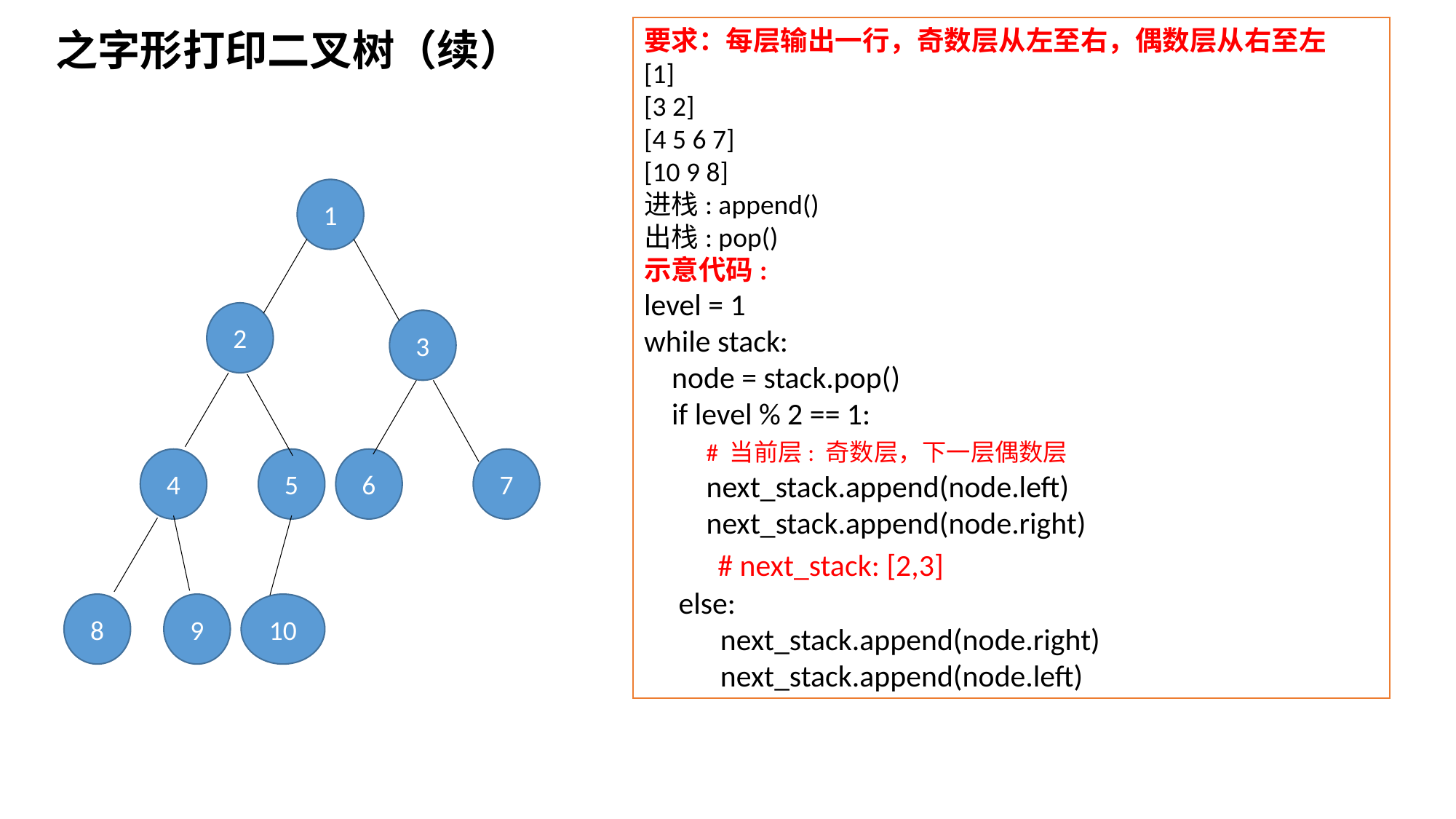

之字形打印二叉树（续）
要求：每层输出一行，奇数层从左至右，偶数层从右至左
[1]
[3 2]
[4 5 6 7]
[10 9 8]
进栈: append()
出栈: pop()
示意代码:
level = 1
while stack:
    node = stack.pop()
    if level % 2 == 1:
         # 当前层: 奇数层，下一层偶数层
         next_stack.append(node.left)
         next_stack.append(node.right)
         # next_stack: [2,3]
     else:
           next_stack.append(node.right)
           next_stack.append(node.left)
1
2
3
4
5
6
7
8
9
10